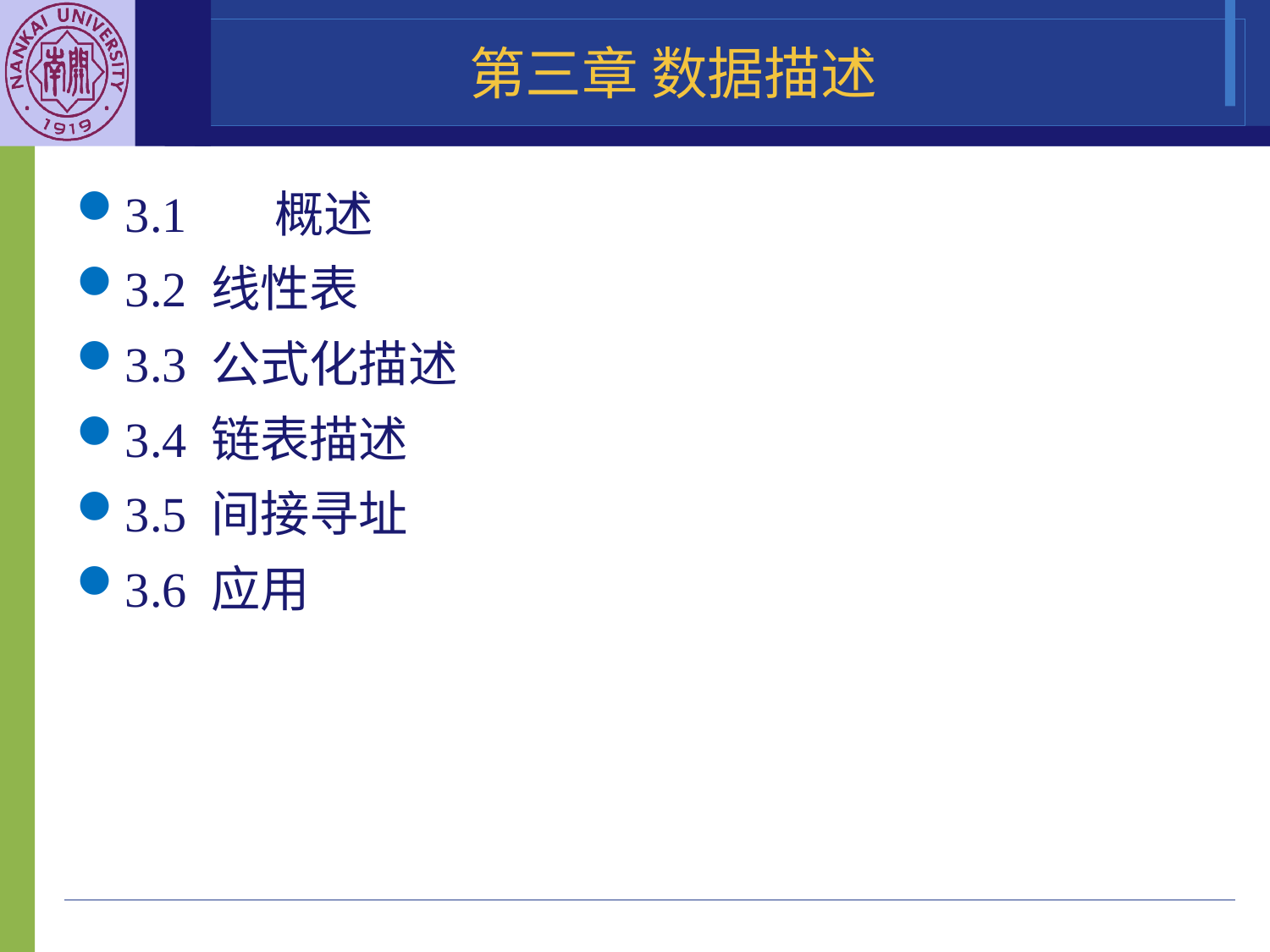

# 第三章 数据描述
3.1	 概述
3.2 线性表
3.3 公式化描述
3.4 链表描述
3.5 间接寻址
3.6 应用
1